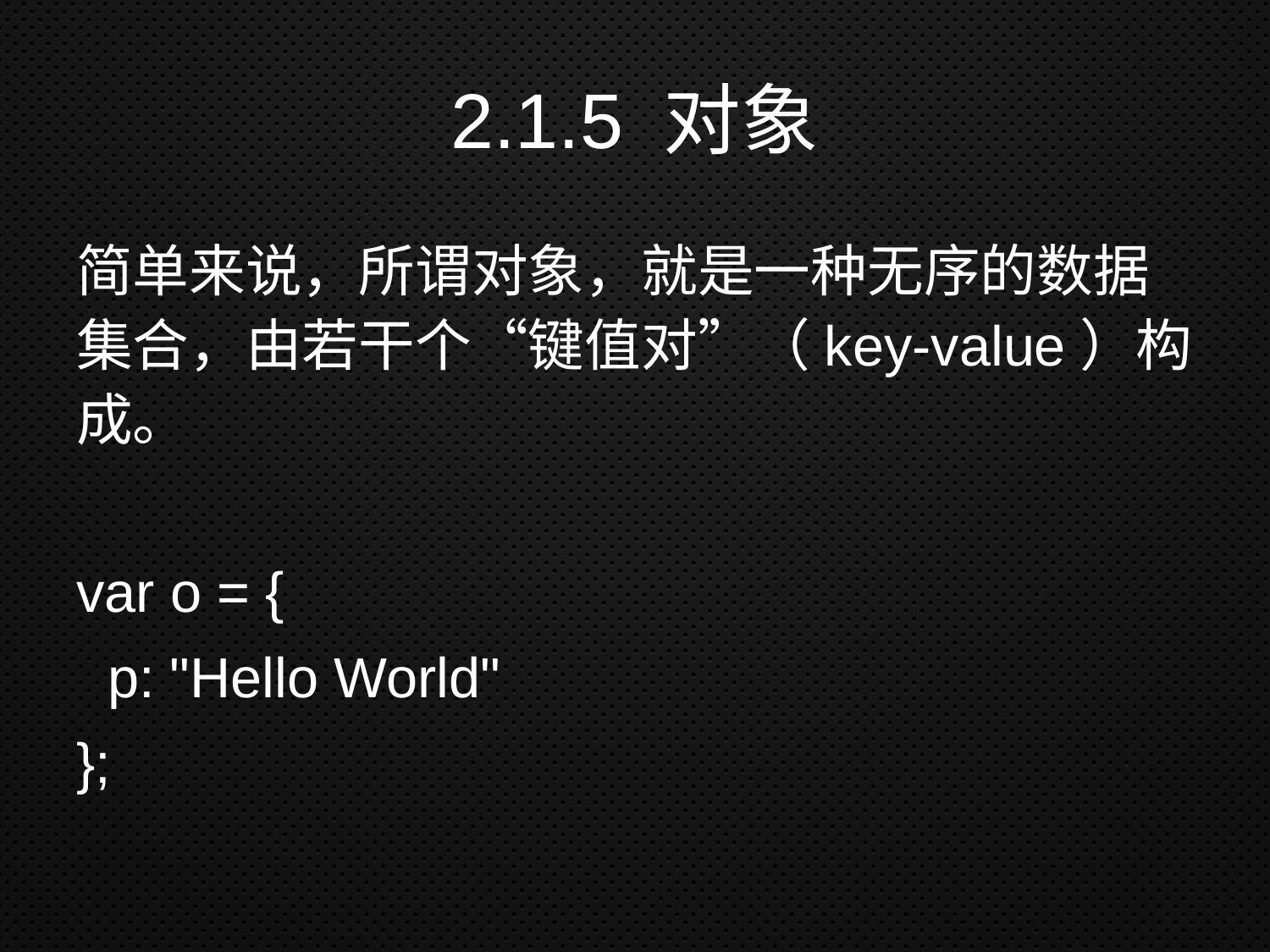

# 2.1.5 对象
简单来说，所谓对象，就是一种无序的数据集合，由若干个“键值对”（key-value）构成。

var o = {
  p: "Hello World"
};